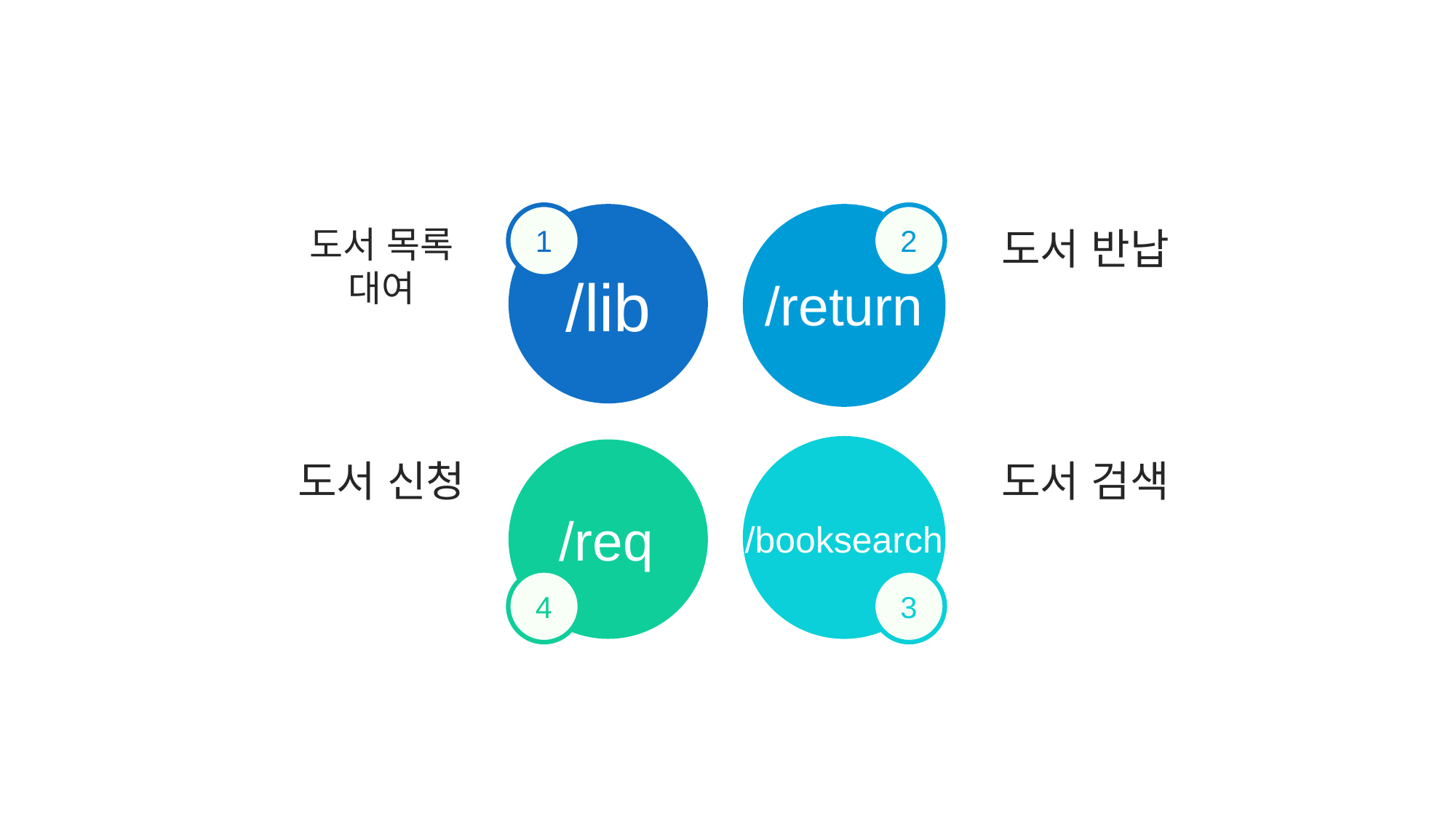

도서 목록
대여
1
2
도서 반납
/lib
/return

도서 검색
도서 신청
/req
/booksearch

4
3